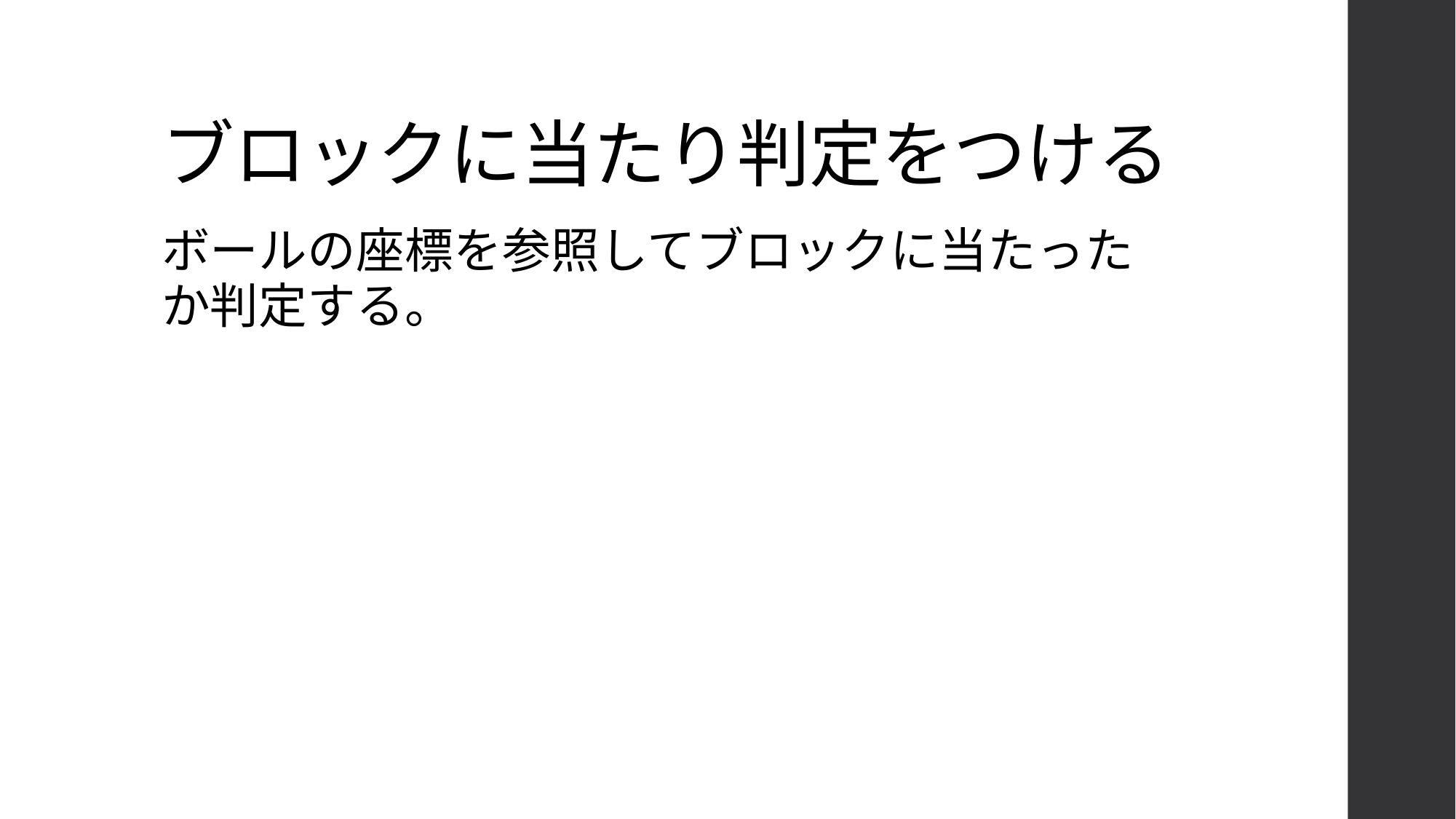

# ブロックに当たり判定をつける
ボールの座標を参照してブロックに当たったか判定する。